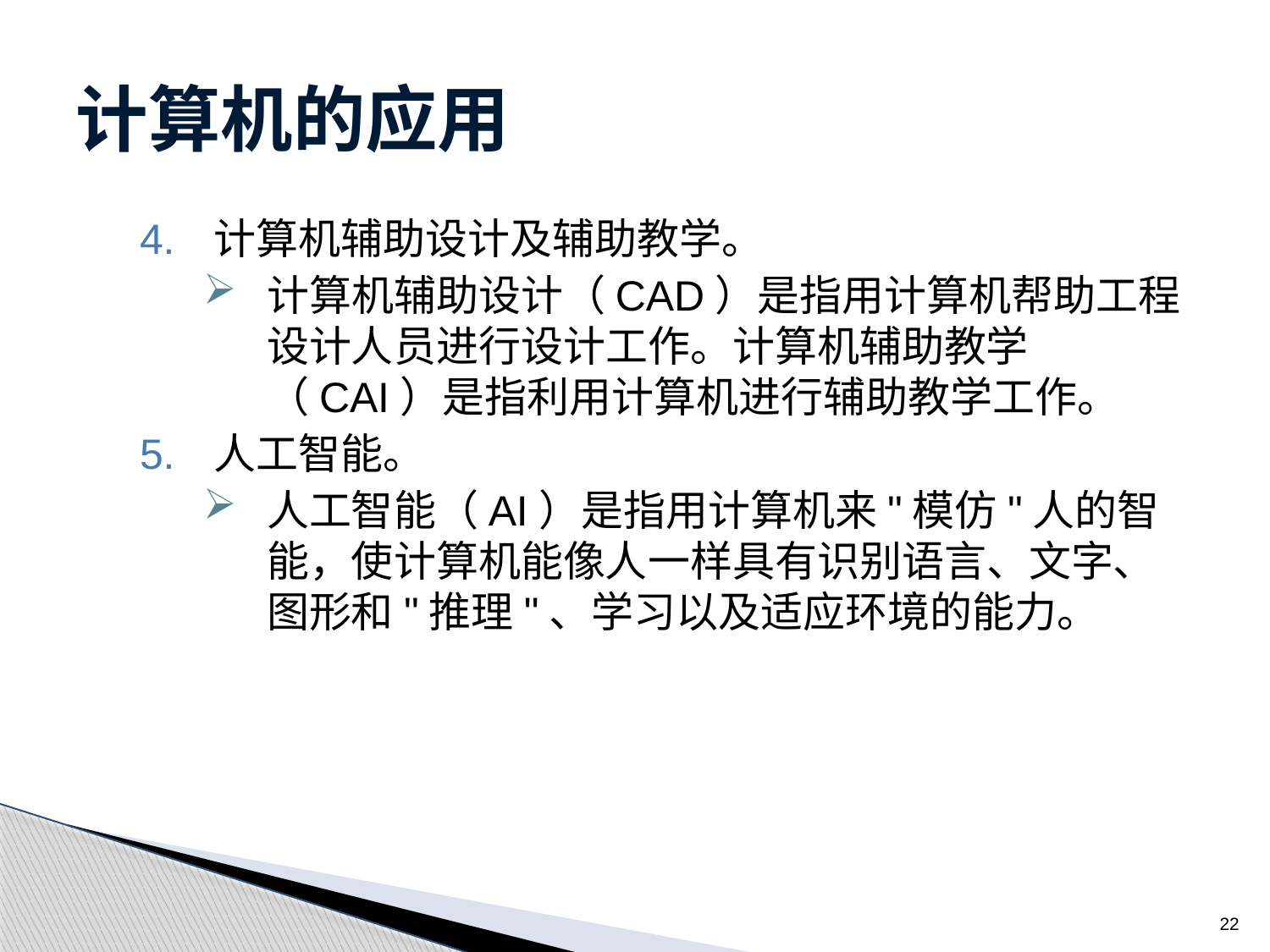

# 计算机的应用
计算机辅助设计及辅助教学。
计算机辅助设计（CAD）是指用计算机帮助工程设计人员进行设计工作。计算机辅助教学（CAI）是指利用计算机进行辅助教学工作。
人工智能。
人工智能（AI）是指用计算机来"模仿"人的智能，使计算机能像人一样具有识别语言、文字、图形和"推理"、学习以及适应环境的能力。
22